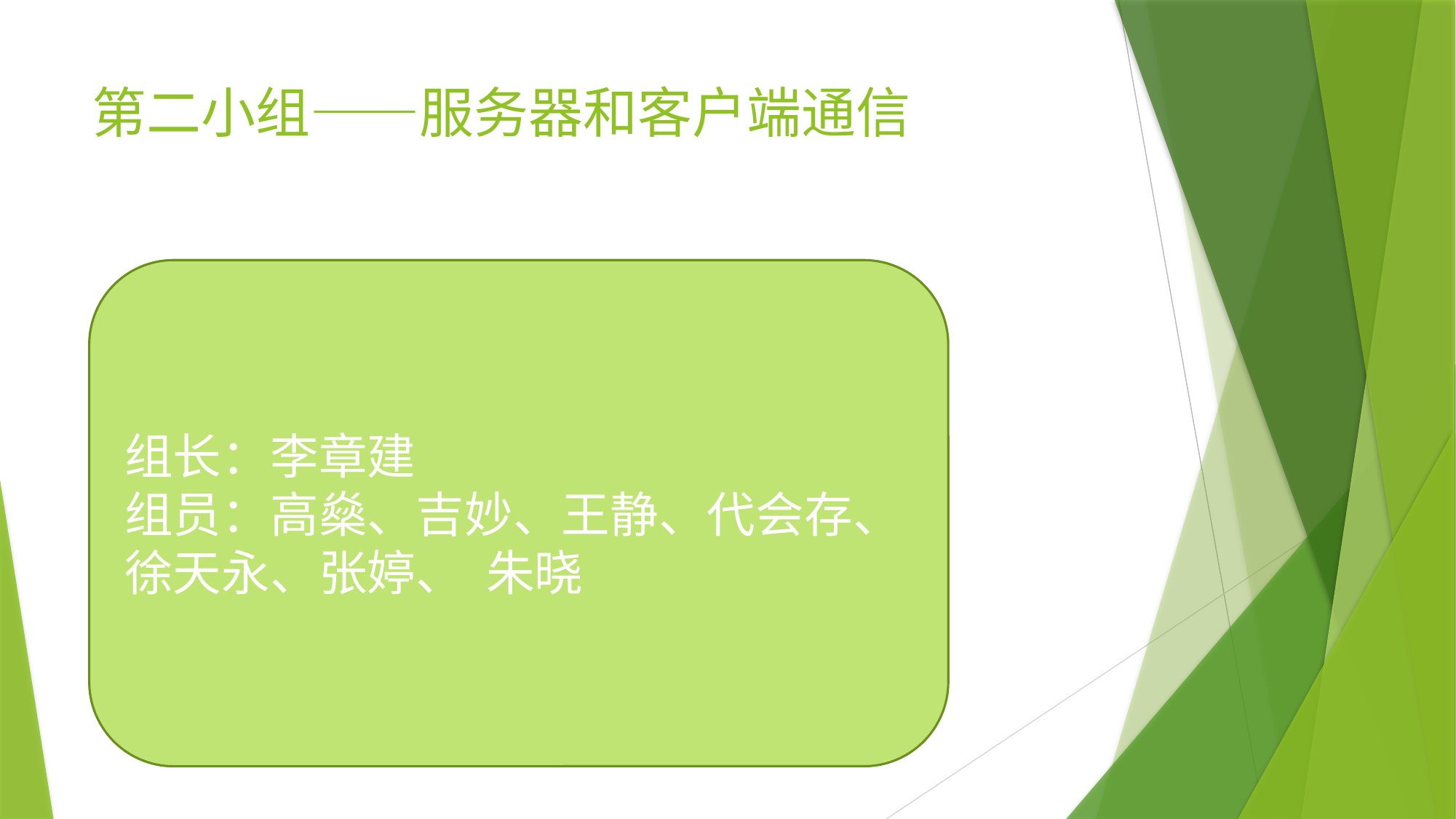

# 第二小组——服务器和客户端通信
组长：李章建
组员：高燊、吉妙、王静、代会存、徐天永、张婷、  朱晓